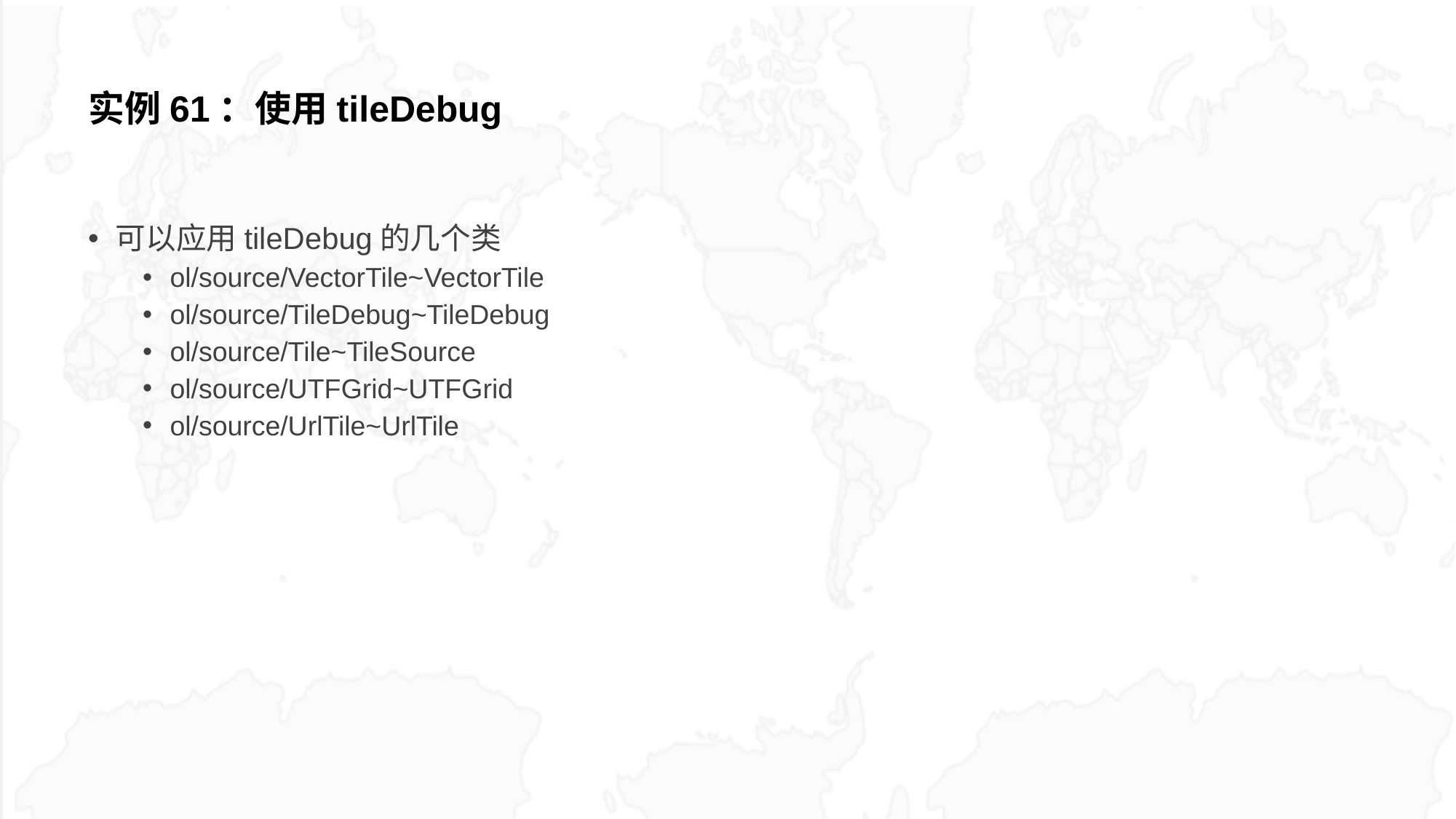

# 实例61：使用tileDebug
可以应用tileDebug的几个类
ol/source/VectorTile~VectorTile
ol/source/TileDebug~TileDebug
ol/source/Tile~TileSource
ol/source/UTFGrid~UTFGrid
ol/source/UrlTile~UrlTile